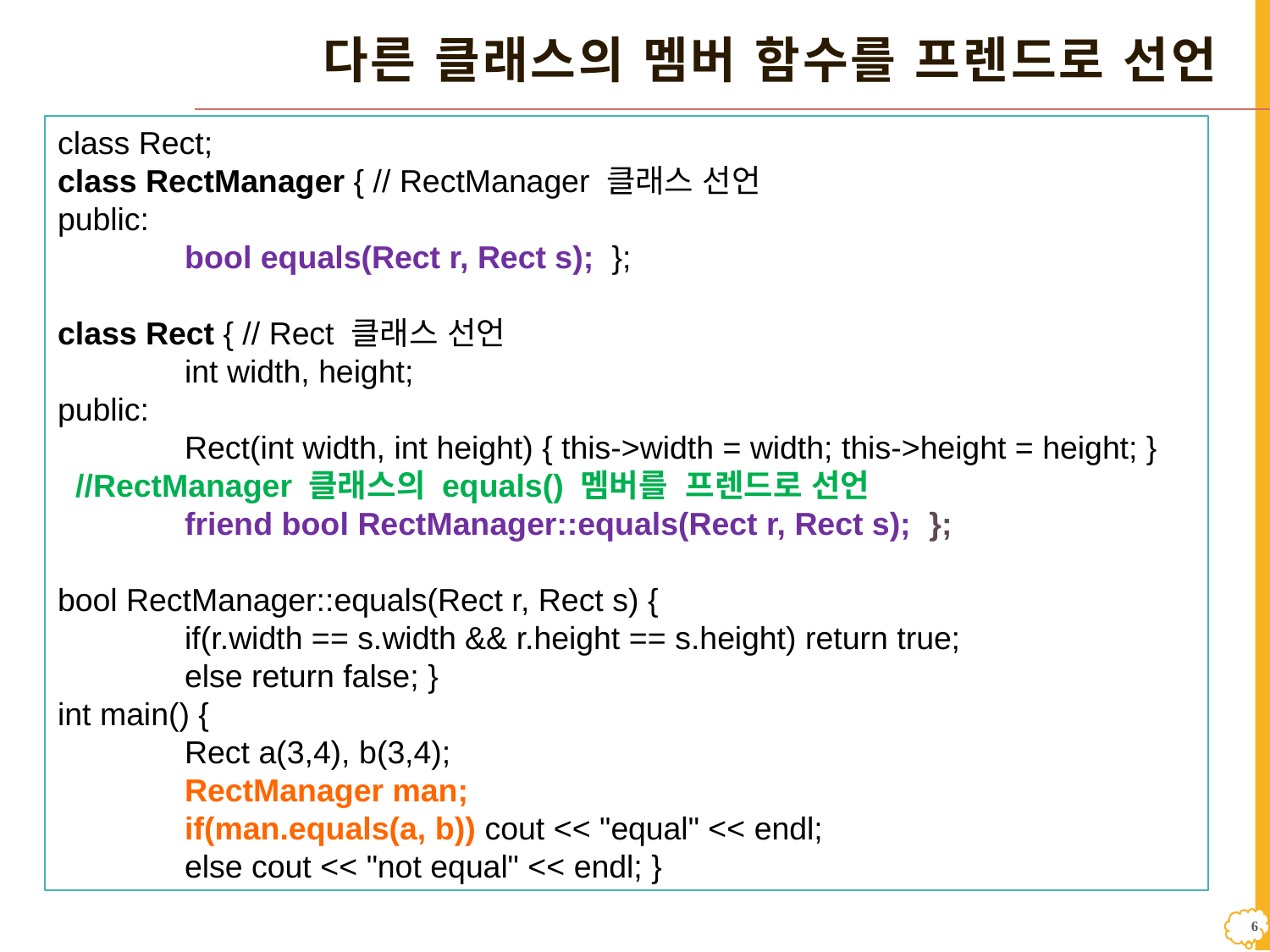

# 다른 클래스의 멤버 함수를 프렌드로 선언
class Rect;
class RectManager { // RectManager 클래스 선언
public:
	bool equals(Rect r, Rect s);  };

class Rect { // Rect 클래스 선언
	int width, height;
public:
	Rect(int width, int height) { this->width = width; this->height = height; }
  //RectManager 클래스의 equals() 멤버를  프렌드로 선언
	friend bool RectManager::equals(Rect r, Rect s);  };

bool RectManager::equals(Rect r, Rect s) {
	if(r.width == s.width && r.height == s.height) return true;
	else return false; }
int main() {
	Rect a(3,4), b(3,4);
	RectManager man;
	if(man.equals(a, b)) cout << "equal" << endl;
	else cout << "not equal" << endl; }
6